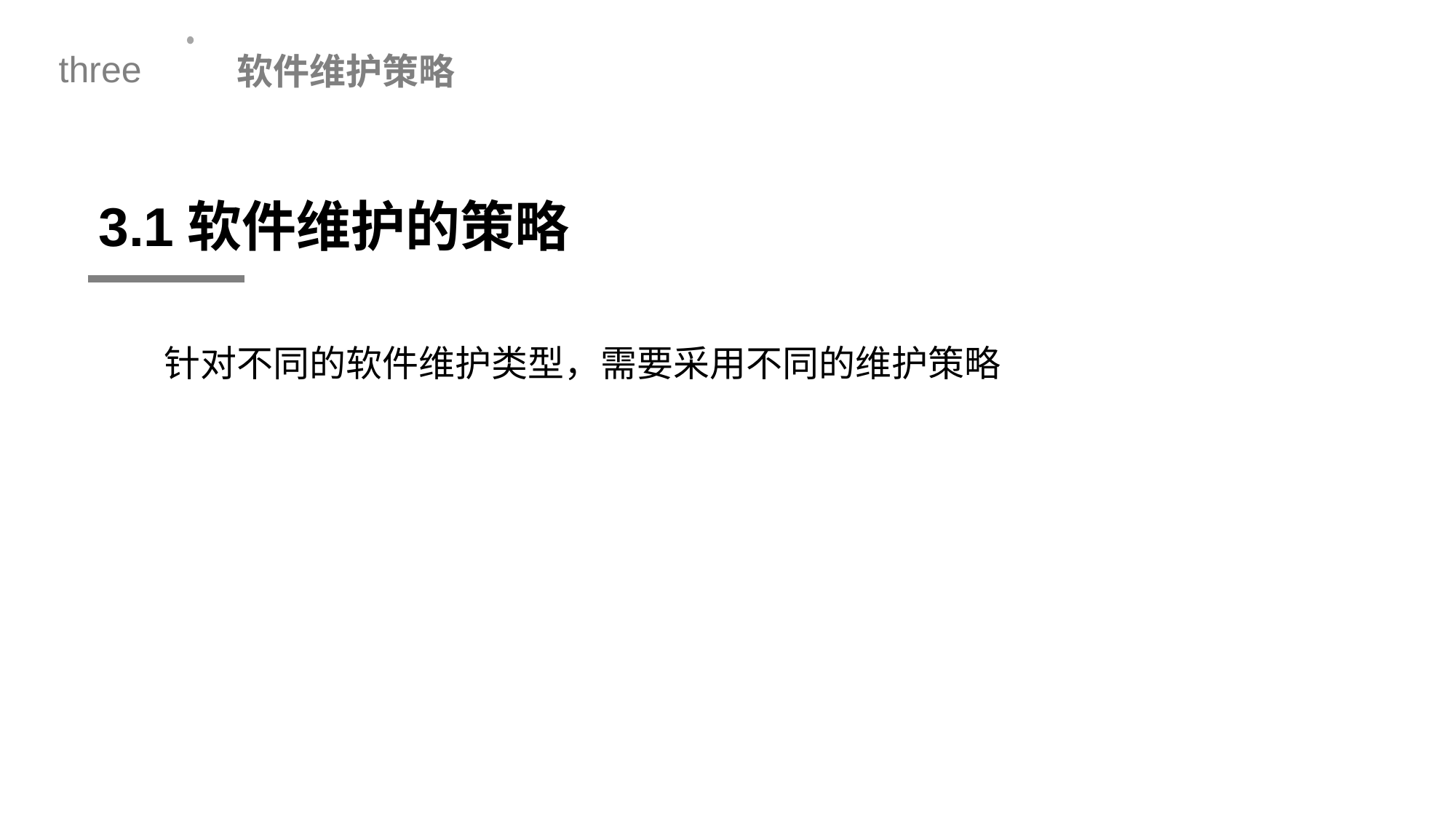

软件维护策略

three
3.1软件维护的策略
针对不同的软件维护类型，需要采用不同的维护策略